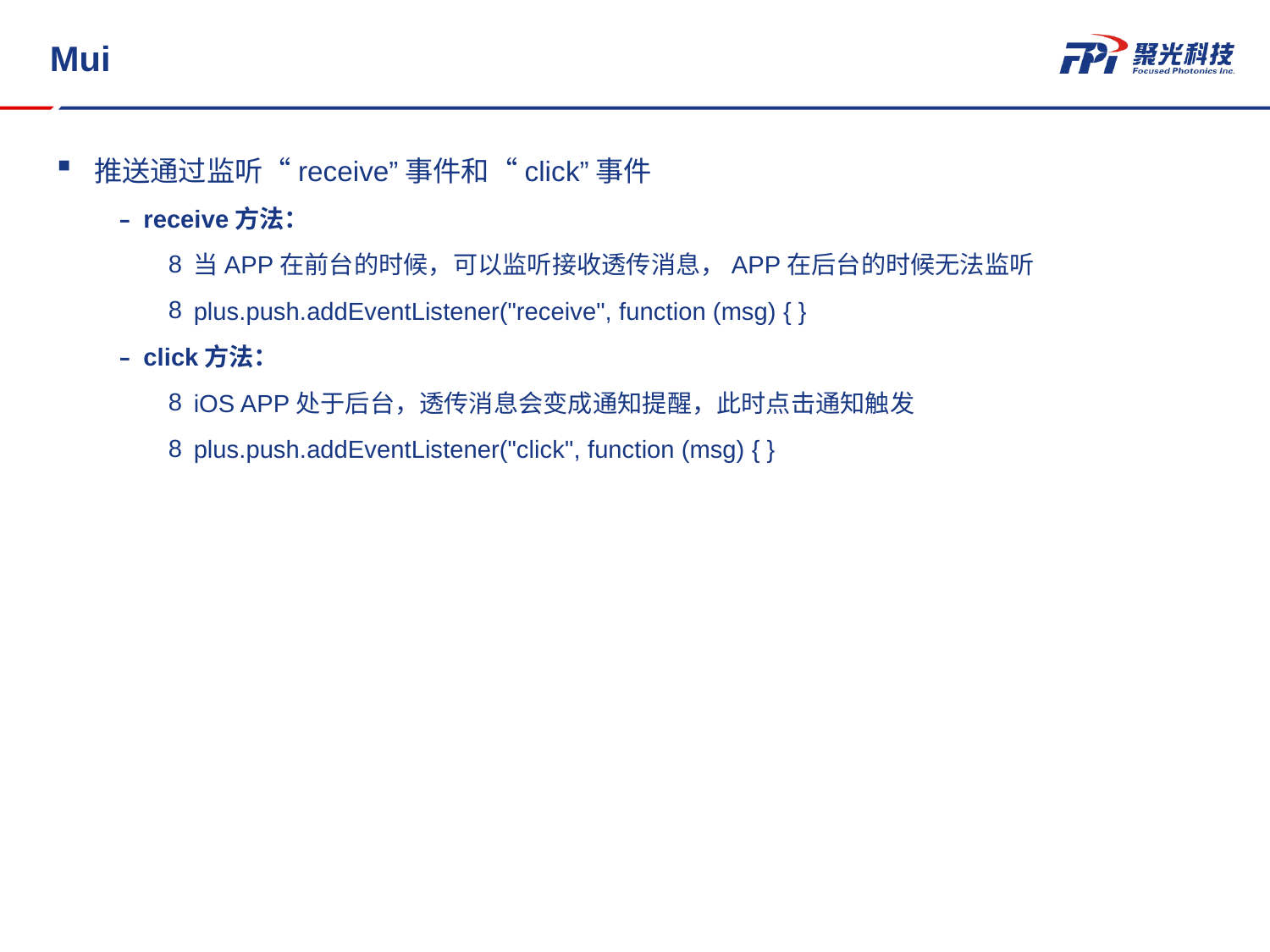

# Mui
推送通过监听“receive”事件和“click”事件
receive方法：
当APP在前台的时候，可以监听接收透传消息，APP在后台的时候无法监听
plus.push.addEventListener("receive", function (msg) { }
click方法：
iOS APP处于后台，透传消息会变成通知提醒，此时点击通知触发
plus.push.addEventListener("click", function (msg) { }

9